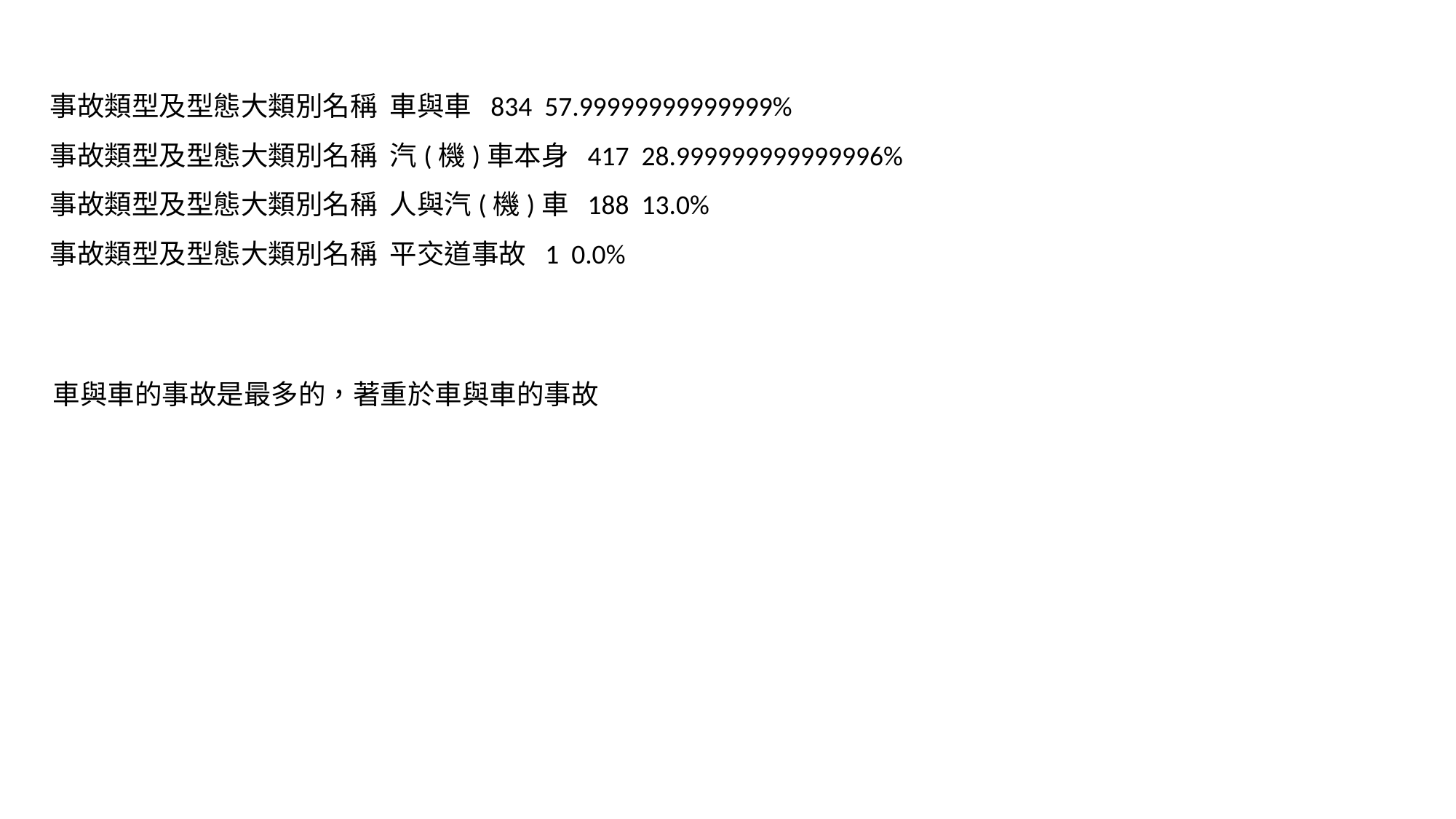

事故類型及型態大類別名稱  車與車  834  57.99999999999999%
事故類型及型態大類別名稱  汽(機)車本身  417  28.999999999999996%
事故類型及型態大類別名稱  人與汽(機)車  188  13.0%
事故類型及型態大類別名稱  平交道事故  1  0.0%
車與車的事故是最多的，著重於車與車的事故